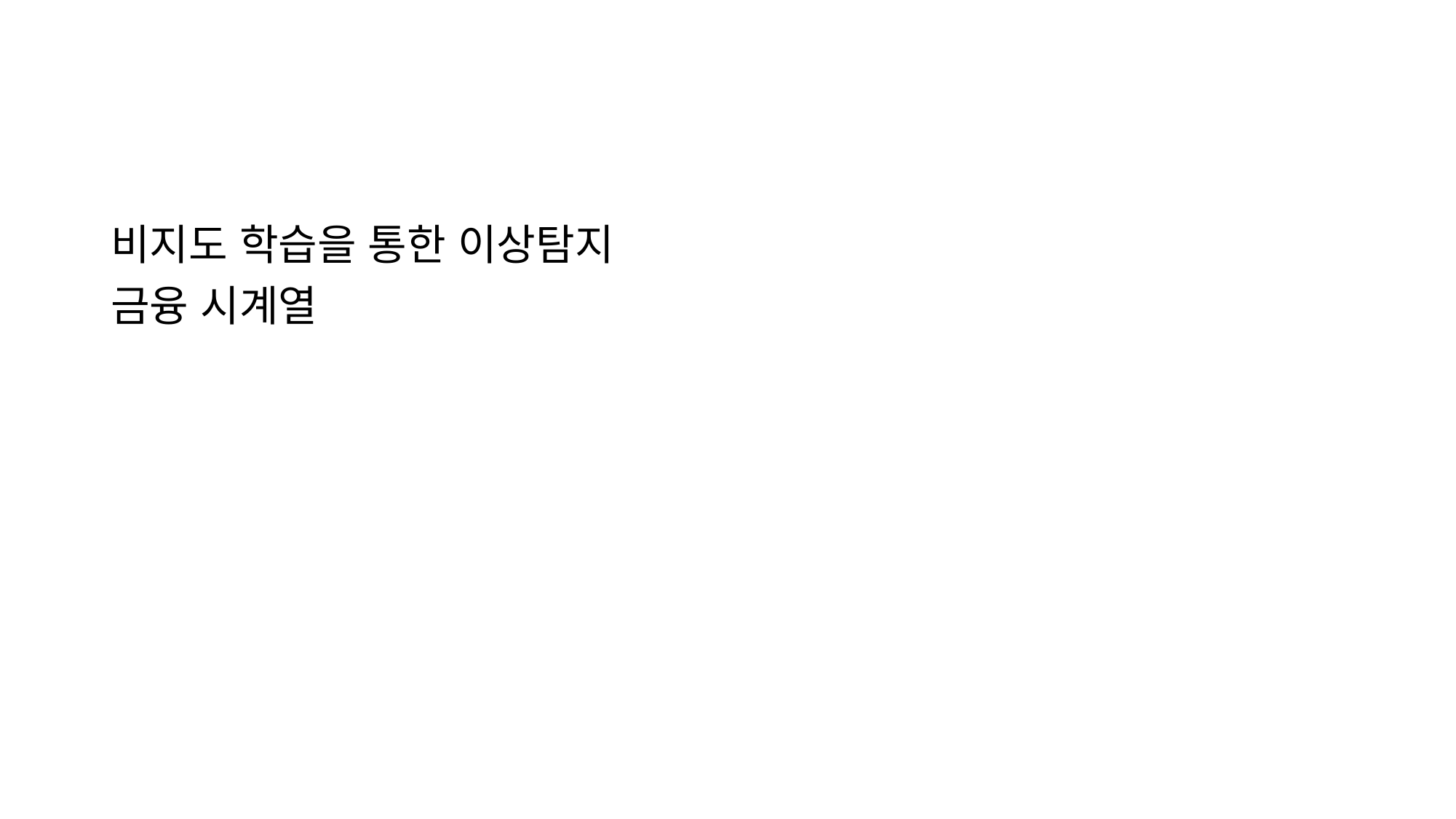

#
비지도 학습을 통한 이상탐지
금융 시계열